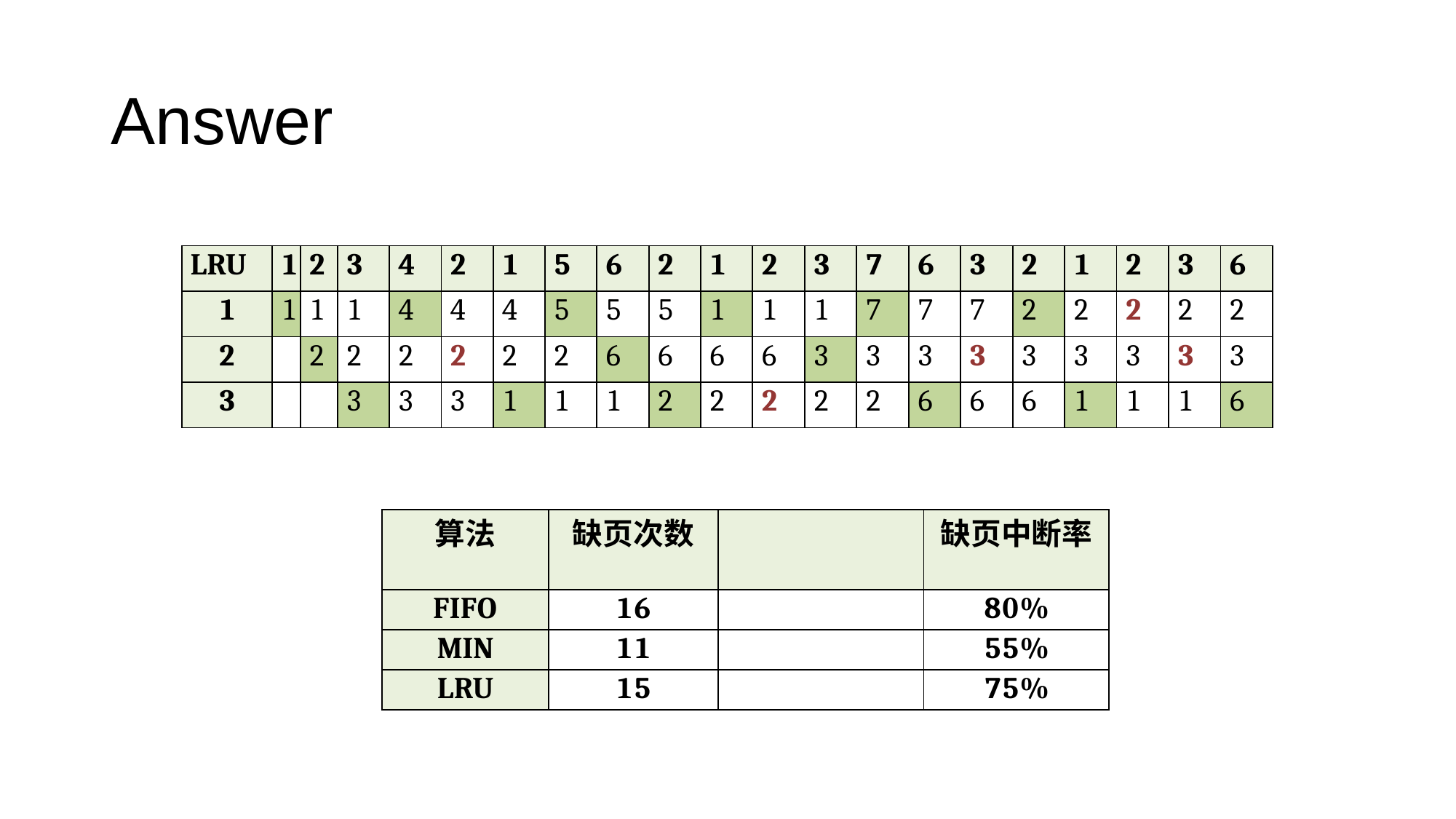

# Answer

| LRU | 1 | 2 | 3 | 4 | 2 | 1 | 5 | 6 | 2 | 1 | 2 | 3 | 7 | 6 | 3 | 2 | 1 | 2 | 3 | 6 |
| --- | --- | --- | --- | --- | --- | --- | --- | --- | --- | --- | --- | --- | --- | --- | --- | --- | --- | --- | --- | --- |
| 1 | 1 | 1 | 1 | 4 | 4 | 4 | 5 | 5 | 5 | 1 | 1 | 1 | 7 | 7 | 7 | 2 | 2 | 2 | 2 | 2 |
| 2 |  | 2 | 2 | 2 | 2 | 2 | 2 | 6 | 6 | 6 | 6 | 3 | 3 | 3 | 3 | 3 | 3 | 3 | 3 | 3 |
| 3 |  |  | 3 | 3 | 3 | 1 | 1 | 1 | 2 | 2 | 2 | 2 | 2 | 6 | 6 | 6 | 1 | 1 | 1 | 6 |
| 算法 | 缺页次数 |  | 缺页中断率 |
| --- | --- | --- | --- |
| FIFO | 16 |  | 80% |
| MIN | 11 |  | 55% |
| LRU | 15 |  | 75% |